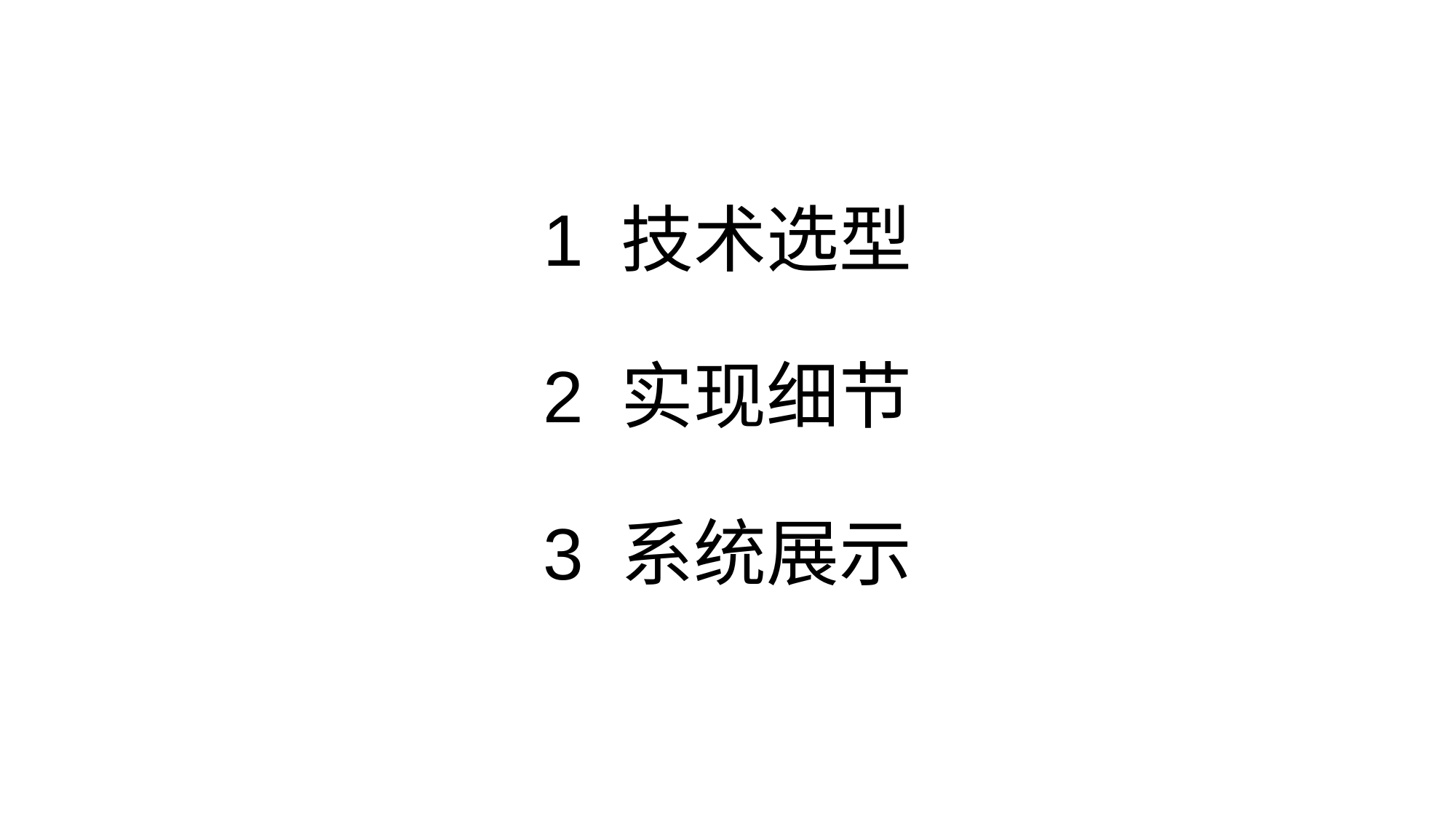

# 1 技术选型 2 实现细节 3 系统展示